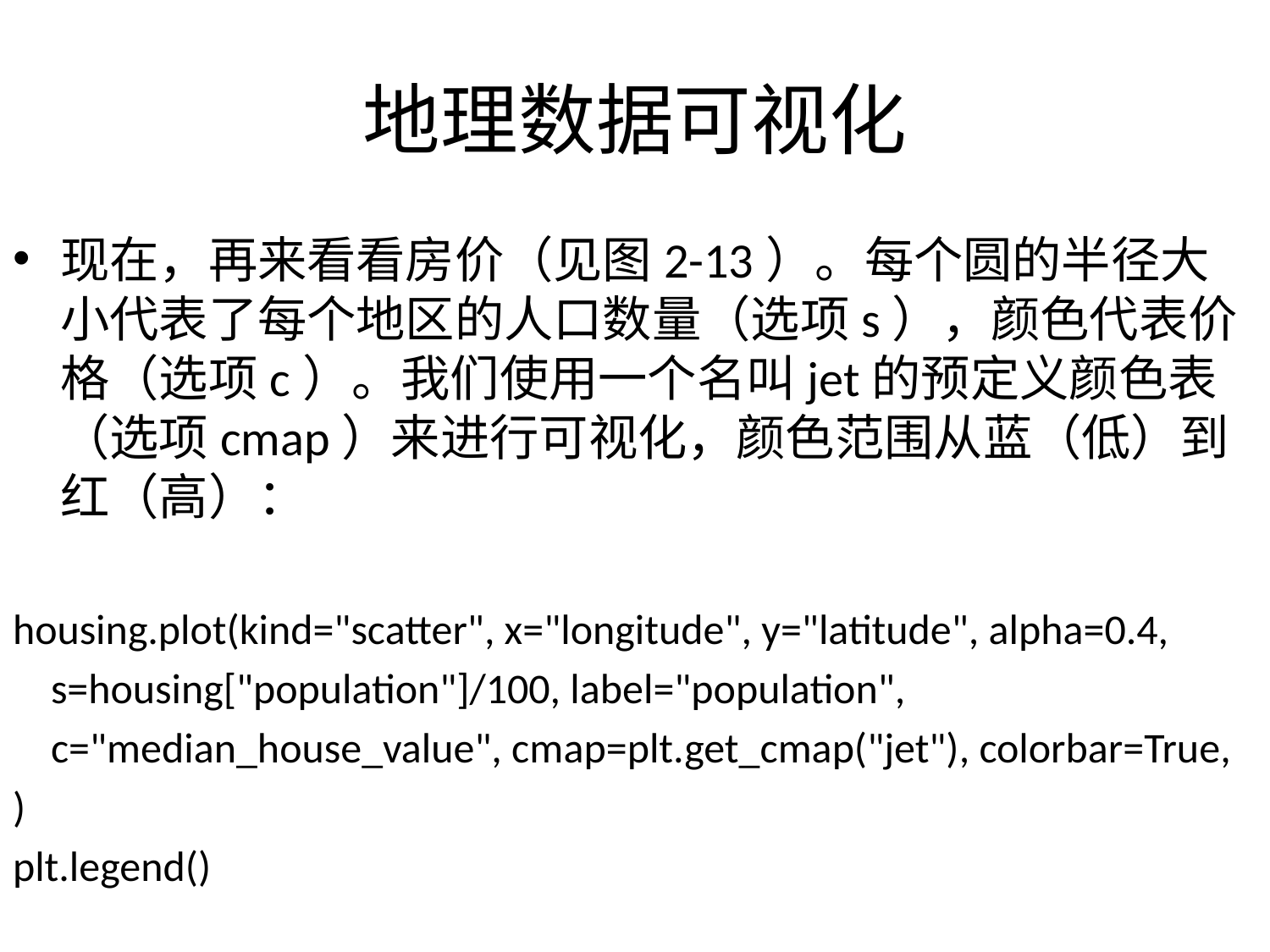

# 地理数据可视化
现在，再来看看房价（见图2-13）。每个圆的半径大小代表了每个地区的人口数量（选项s），颜色代表价格（选项c）。我们使用一个名叫jet的预定义颜色表（选项cmap）来进行可视化，颜色范围从蓝（低）到红（高）：

housing.plot(kind="scatter", x="longitude", y="latitude", alpha=0.4,
    s=housing["population"]/100, label="population",
    c="median_house_value", cmap=plt.get_cmap("jet"), colorbar=True,
)
plt.legend()